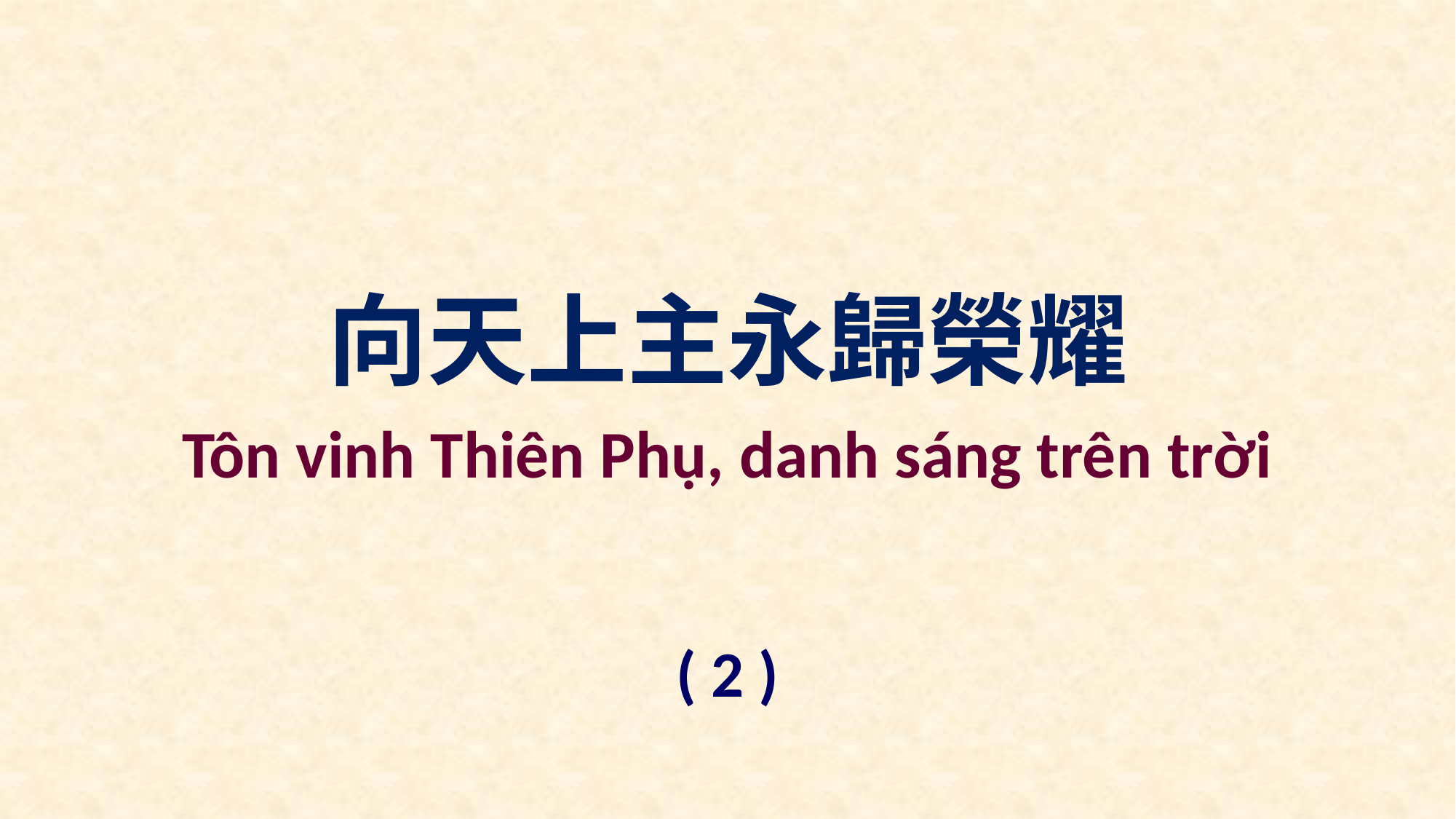

向天上主永歸榮耀
Tôn vinh Thiên Phụ, danh sáng trên trời
( 2 )